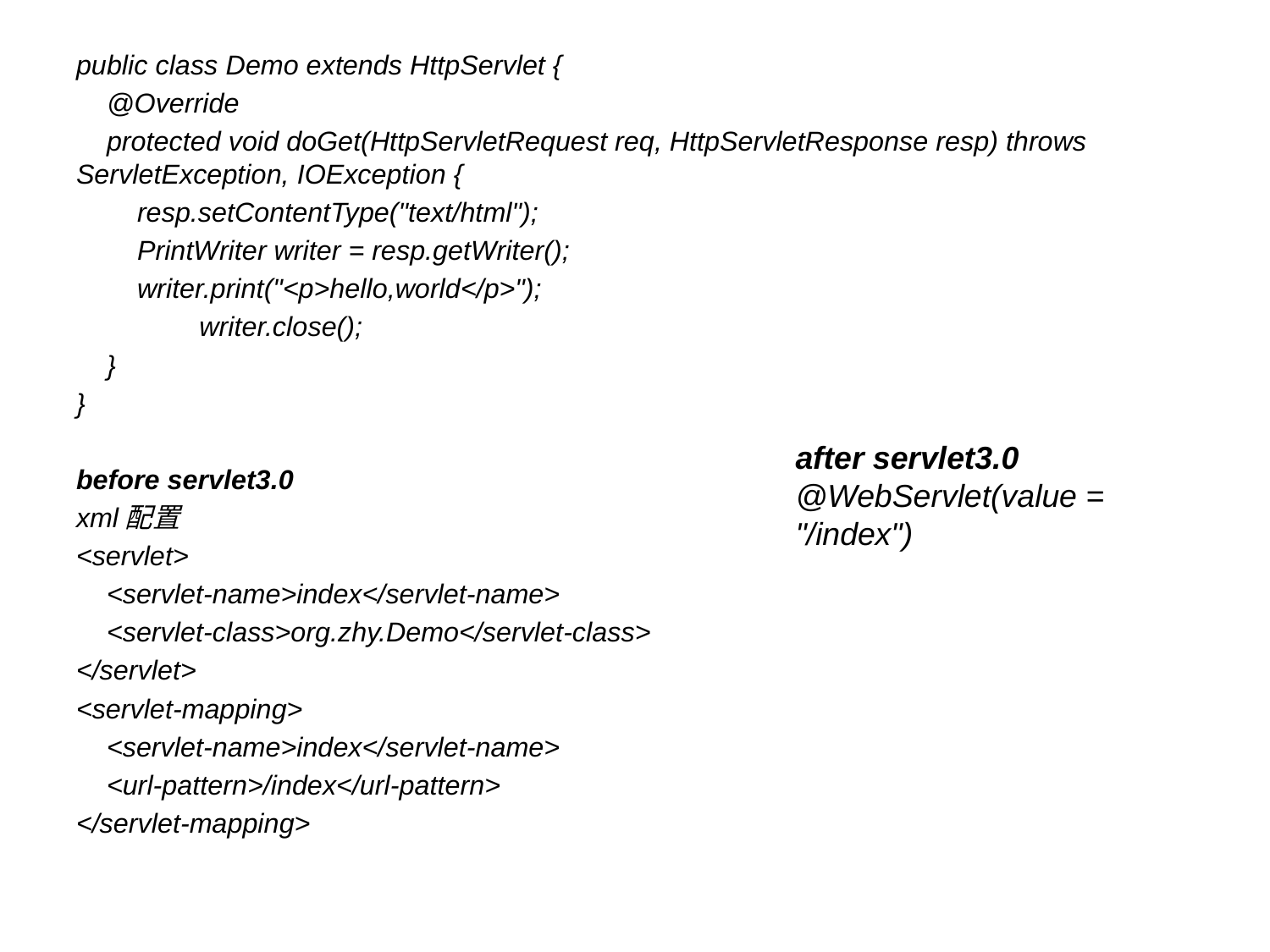

#
public class Demo extends HttpServlet {
    @Override
    protected void doGet(HttpServletRequest req, HttpServletResponse resp) throws ServletException, IOException {
        resp.setContentType("text/html");
        PrintWriter writer = resp.getWriter();
        writer.print("<p>hello,world</p>");
	writer.close();
    }
}

before servlet3.0
xml配置
<servlet>
    <servlet-name>index</servlet-name>
    <servlet-class>org.zhy.Demo</servlet-class>
</servlet>
<servlet-mapping>
    <servlet-name>index</servlet-name>
    <url-pattern>/index</url-pattern>
</servlet-mapping>

after servlet3.0
@WebServlet(value = "/index")